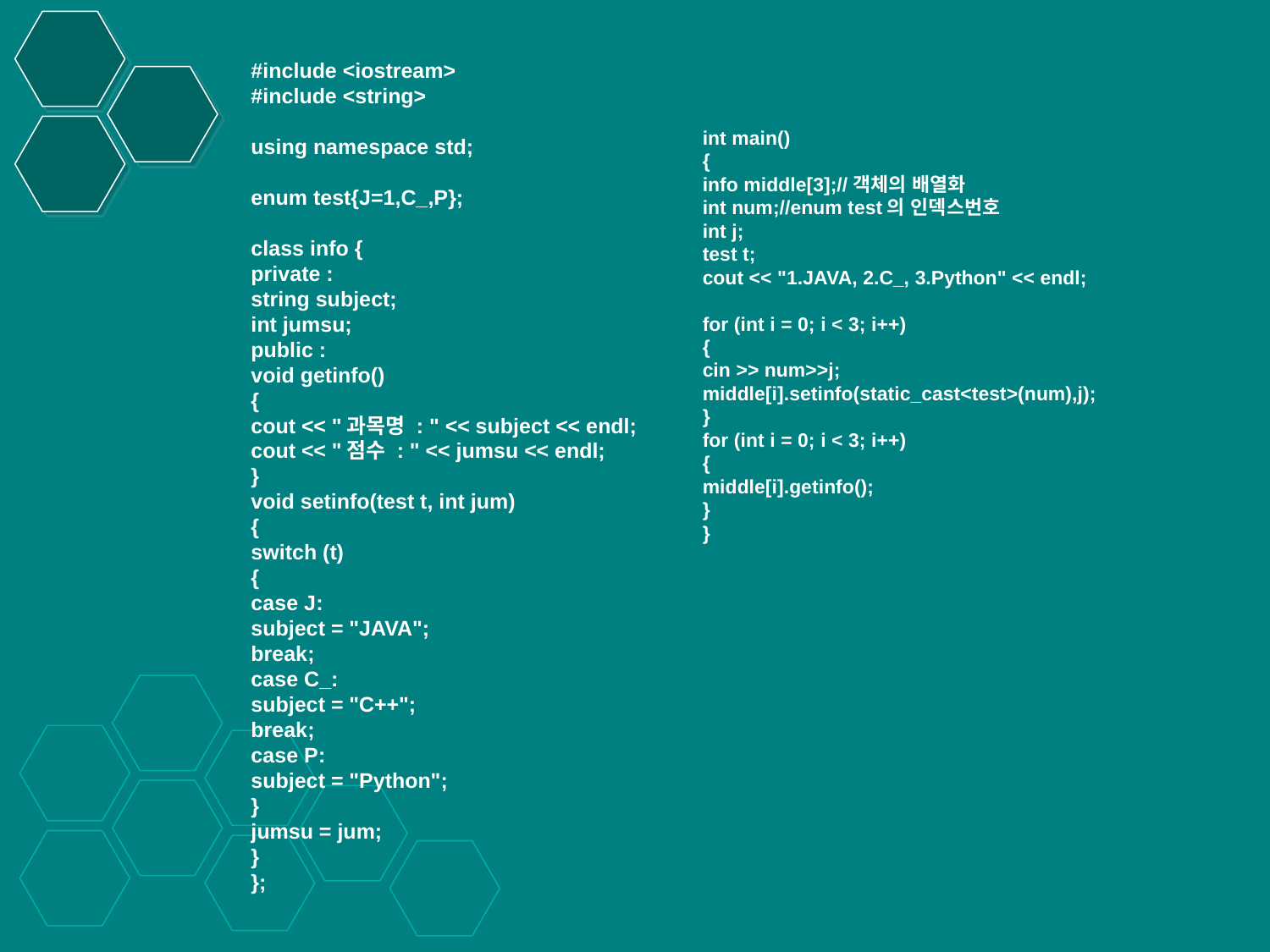

#include <iostream>
#include <string>

using namespace std;

enum test{J=1,C_,P};

class info {
private :
string subject;
int jumsu;
public :
void getinfo()
{
cout << "과목명 : " << subject << endl;
cout << "점수 : " << jumsu << endl;
}
void setinfo(test t, int jum)
{
switch (t)
{
case J:
subject = "JAVA";
break;
case C_:
subject = "C++";
break;
case P:
subject = "Python";
}
jumsu = jum;
}
};

int main()
{
info middle[3];//객체의 배열화
int num;//enum test의 인덱스번호
int j;
test t;
cout << "1.JAVA, 2.C_, 3.Python" << endl;

for (int i = 0; i < 3; i++)
{
cin >> num>>j;
middle[i].setinfo(static_cast<test>(num),j);
}
for (int i = 0; i < 3; i++)
{
middle[i].getinfo();
}
}